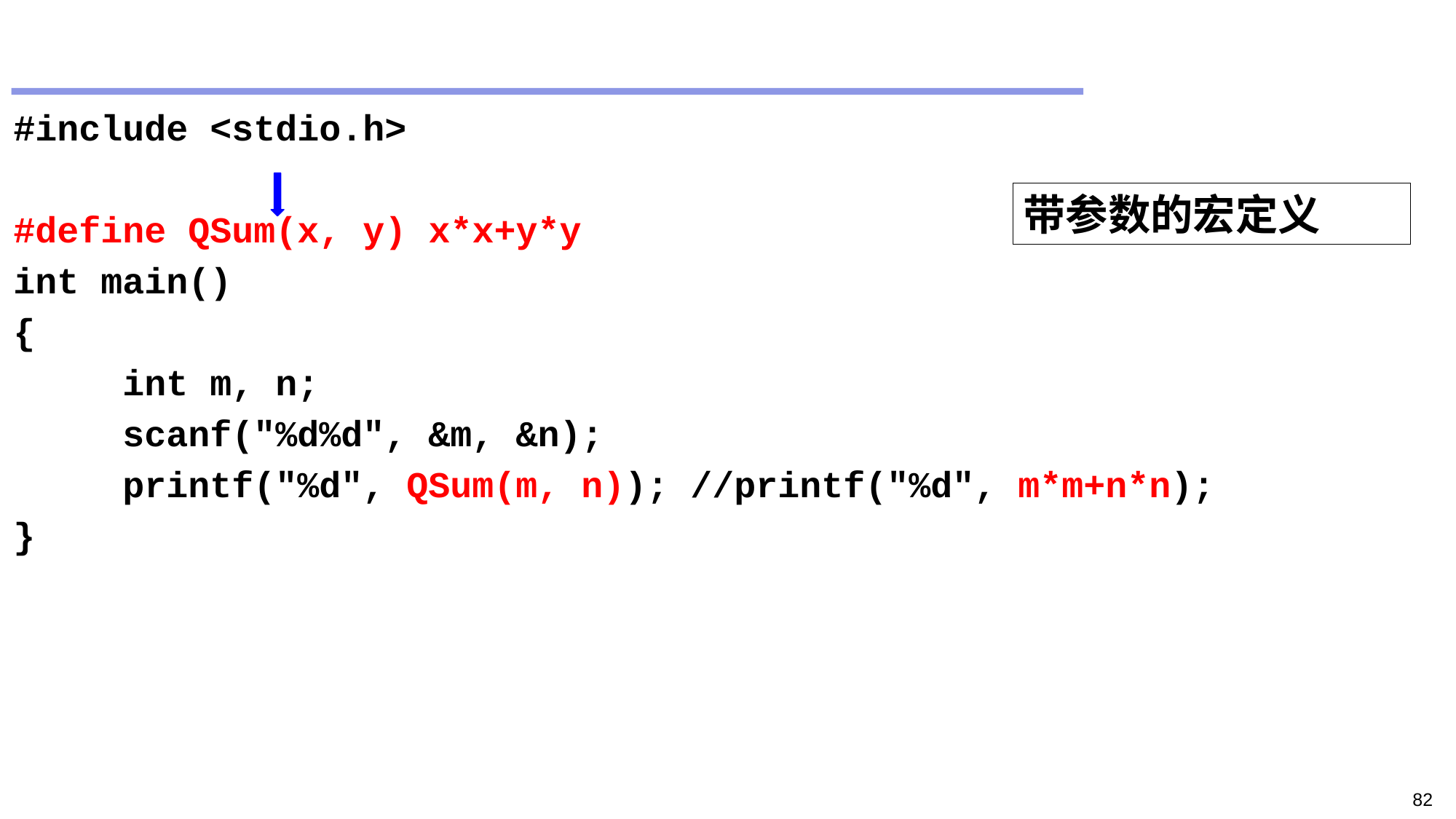

#
#include <stdio.h>

#define QSum(x, y) x*x+y*y
int main()
{
	int m, n;
	scanf("%d%d", &m, &n);
	printf("%d", QSum(m, n)); //printf("%d", m*m+n*n);
}

带参数的宏定义
82